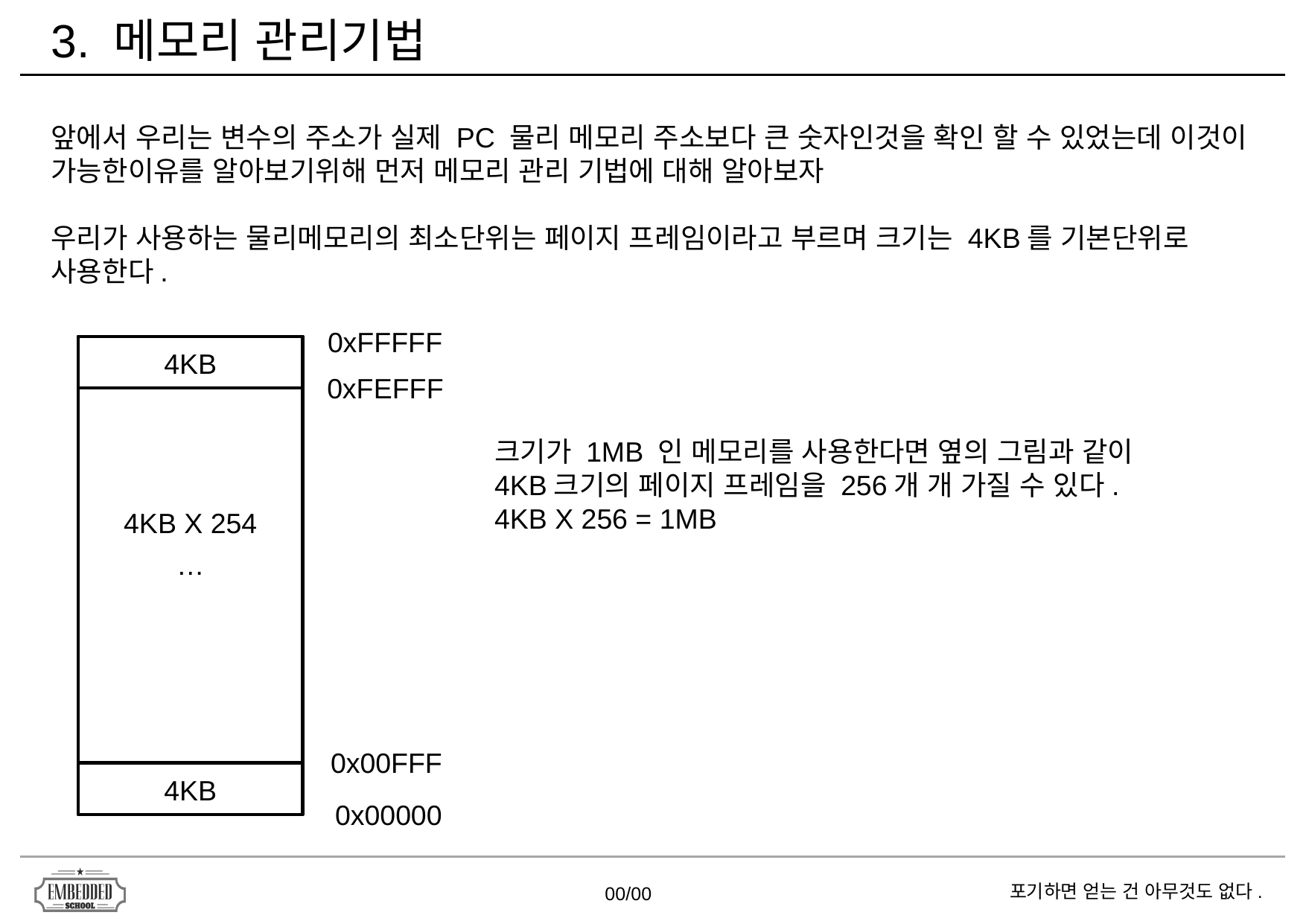

3. 메모리 관리기법
앞에서 우리는 변수의 주소가 실제 PC 물리 메모리 주소보다 큰 숫자인것을 확인 할 수 있었는데 이것이 가능한이유를 알아보기위해 먼저 메모리 관리 기법에 대해 알아보자

우리가 사용하는 물리메모리의 최소단위는 페이지 프레임이라고 부르며 크기는 4KB를 기본단위로 사용한다.

0xFFFFF

4KB
0xFEFFF

크기가 1MB 인 메모리를 사용한다면 옆의 그림과 같이
4KB크기의 페이지 프레임을 256개 개 가질 수 있다.
4KB X 256 = 1MB
4KB X 254
…
0x00FFF

4KB
0x00000
00/00